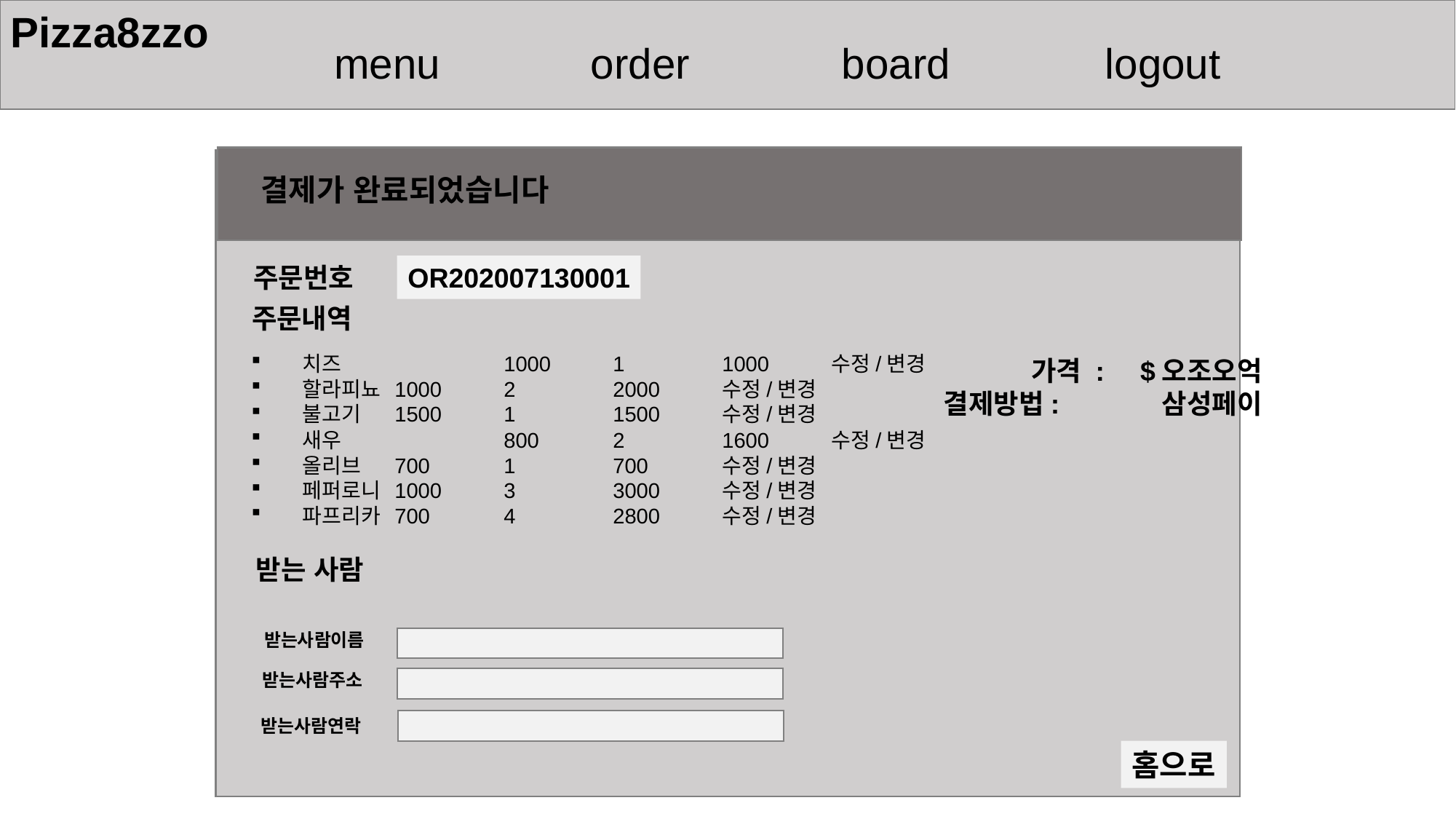

Pizza8zzo

menu
order
board
logout

결제가 완료되었습니다
주문번호
OR202007130001
주문내역
  치즈		1000	1	1000	수정/변경
  할라피뇨	1000	2	2000	수정/변경
  불고기	1500	1	1500	수정/변경
  새우		800	2	1600	수정/변경
  올리브	700	1	700	수정/변경
  페퍼로니	1000	3	3000	수정/변경
  파프리카	700	4	2800	수정/변경
가격 : 	$오조오억
결제방법: 	삼성페이
받는 사람
받는사람이름

받는사람주소

받는사람연락

홈으로